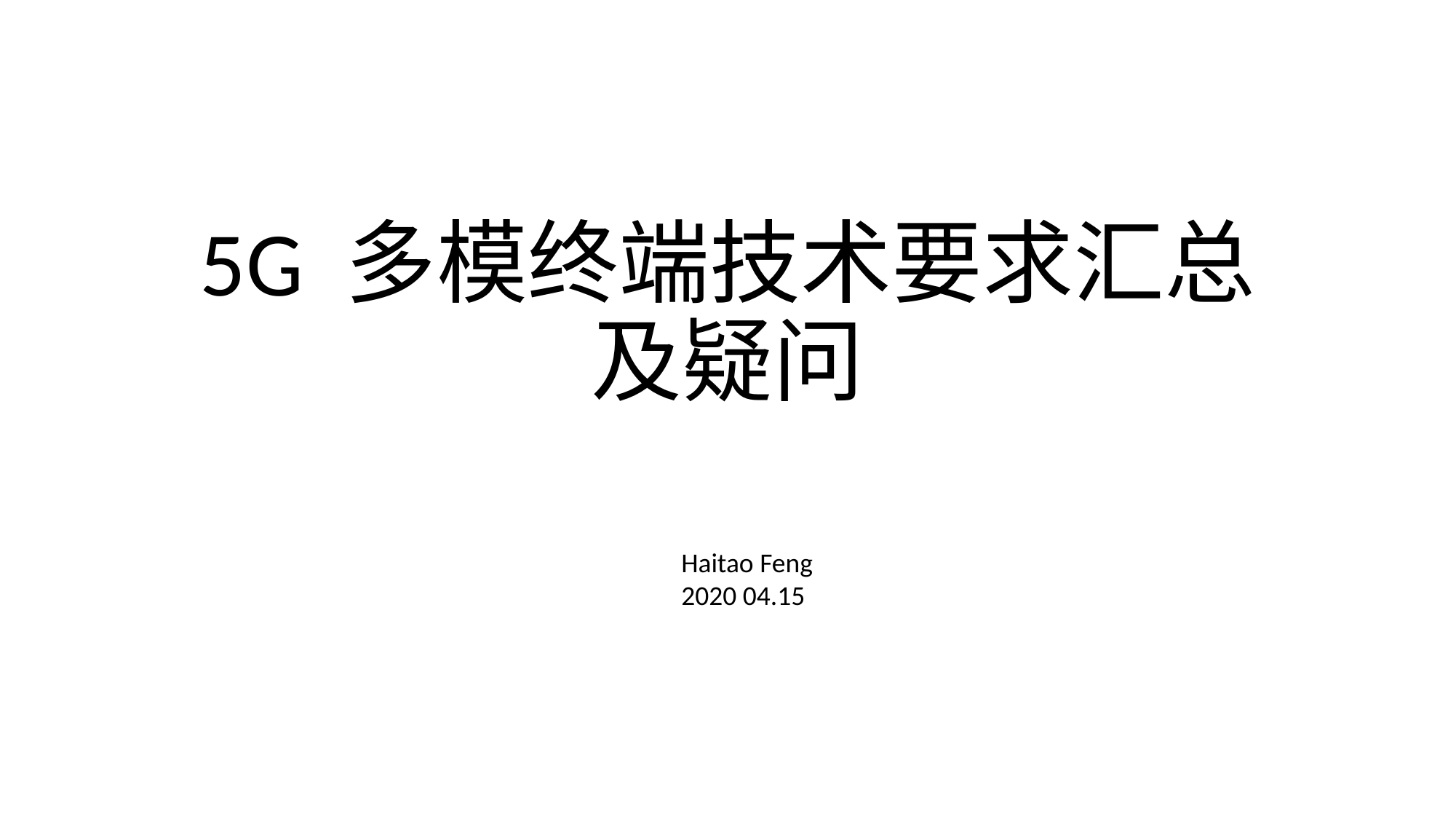

# 5G 多模终端技术要求汇总 及疑问
Haitao Feng
2020 04.15